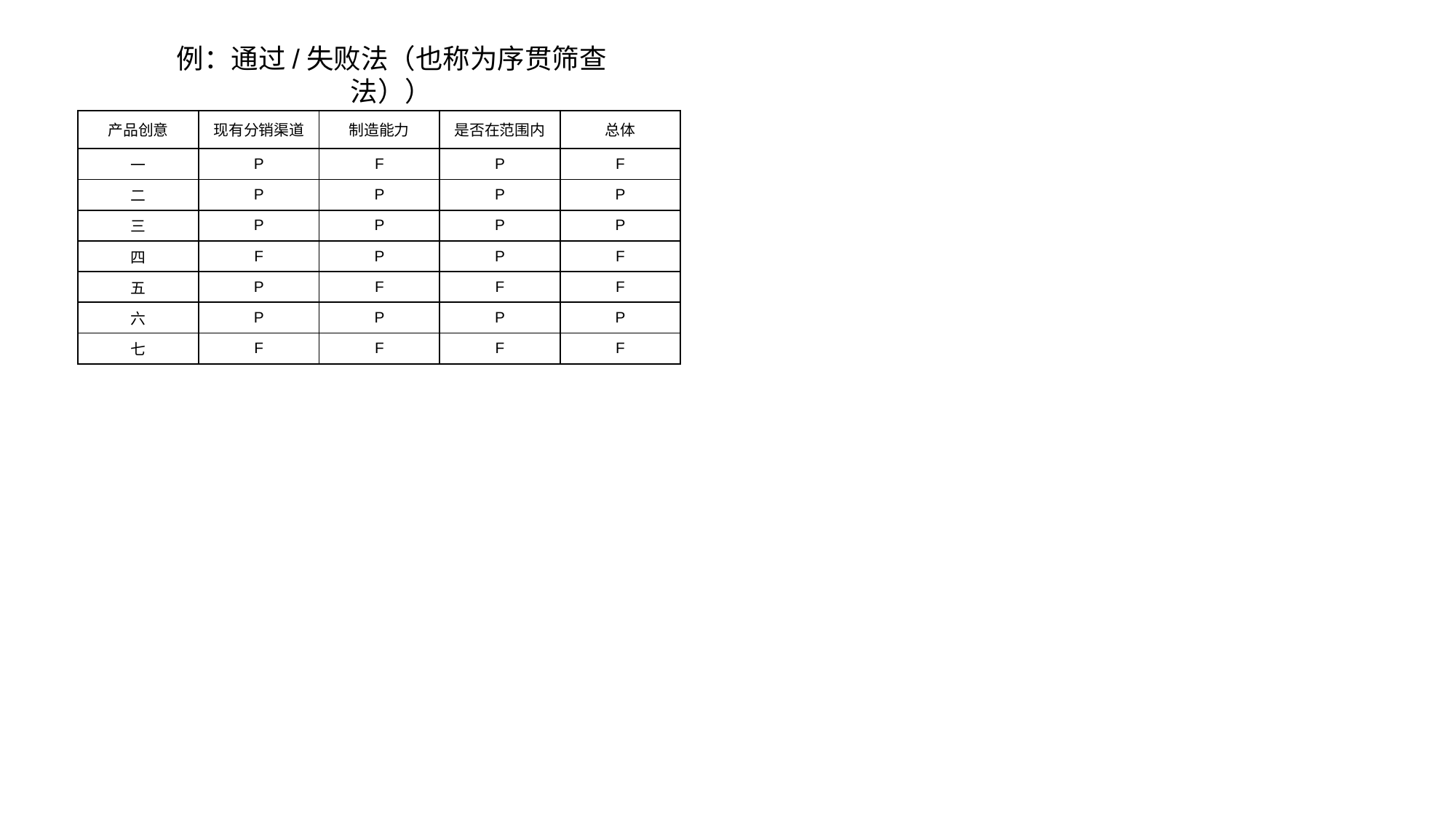

例：通过/失败法（也称为序贯筛查法））
| 产品创意 | 现有分销渠道 | 制造能力 | 是否在范围内 | 总体 |
| --- | --- | --- | --- | --- |
| 一 | P | F | P | F |
| 二 | P | P | P | P |
| 三 | P | P | P | P |
| 四 | F | P | P | F |
| 五 | P | F | F | F |
| 六 | P | P | P | P |
| 七 | F | F | F | F |